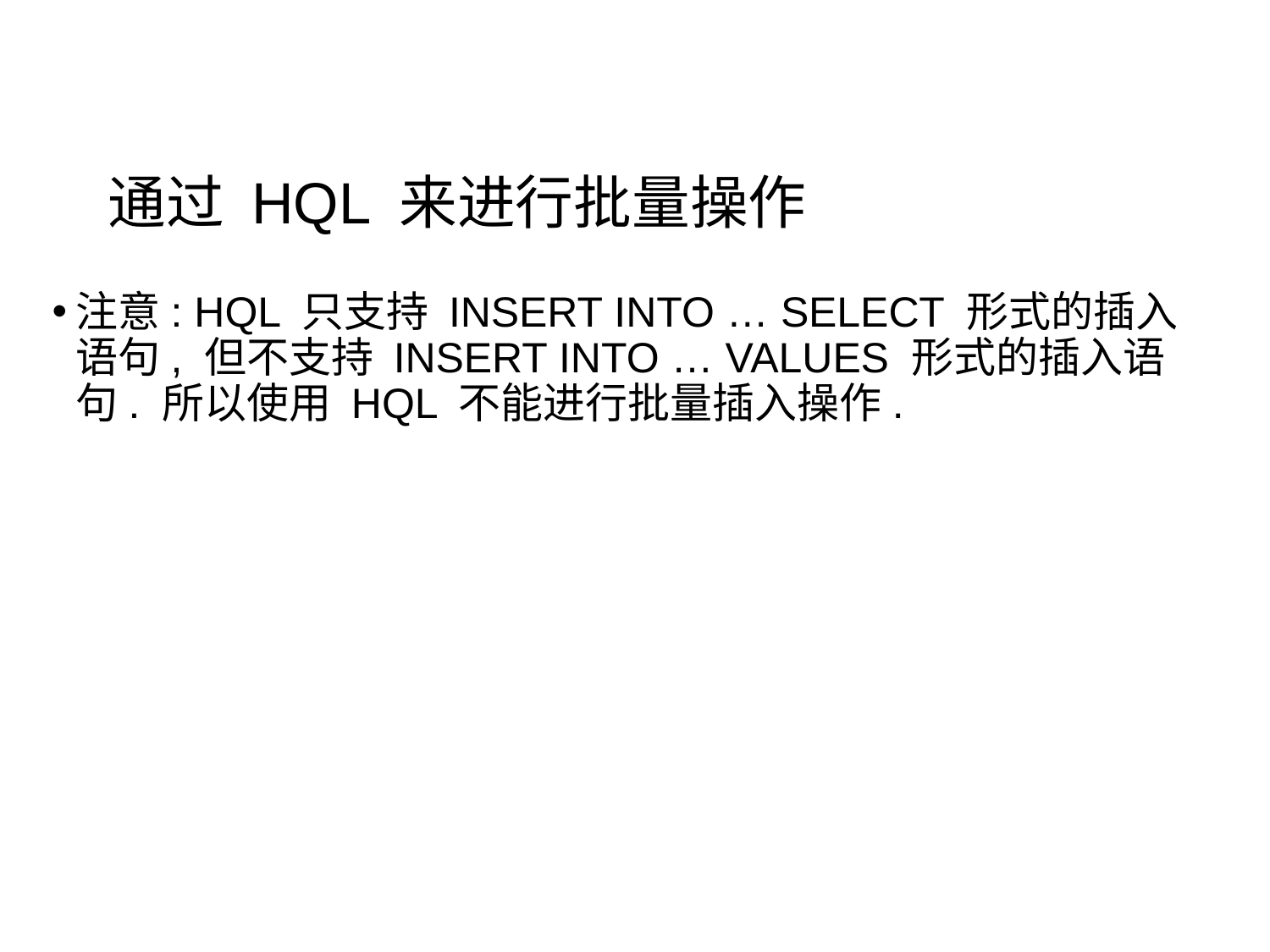

# 通过 HQL 来进行批量操作
注意: HQL 只支持 INSERT INTO … SELECT 形式的插入语句, 但不支持 INSERT INTO … VALUES 形式的插入语句. 所以使用 HQL 不能进行批量插入操作.